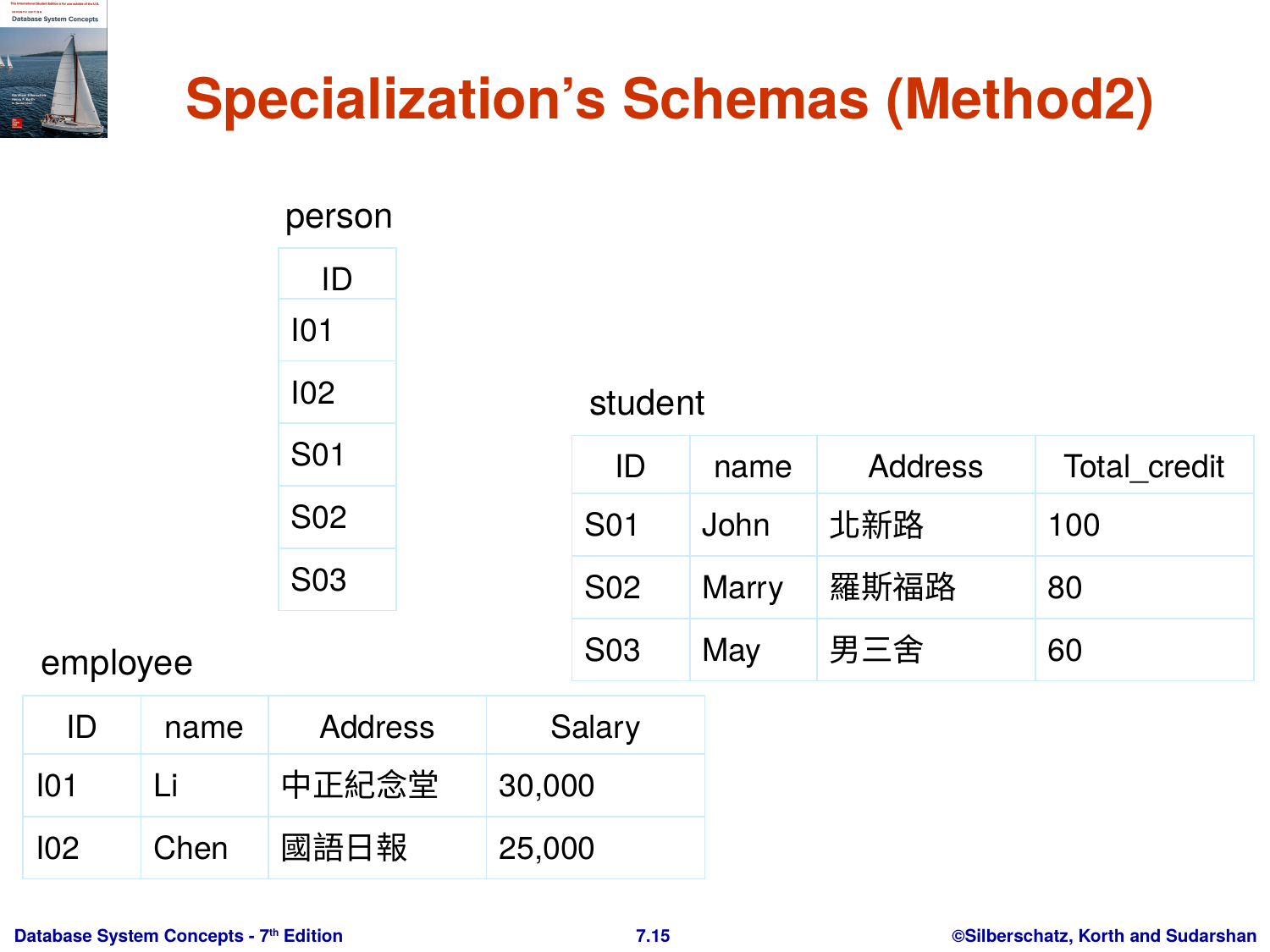

# Specialization’s Schemas (Method2)
person
| ID |
| --- |
| I01 |
| I02 |
| S01 |
| S02 |
| S03 |
student
| ID | name | Address | Total\_credit |
| --- | --- | --- | --- |
| S01 | John | 北新路 | 100 |
| S02 | Marry | 羅斯福路 | 80 |
| S03 | May | 男三舍 | 60 |
employee
| ID | name | Address | Salary |
| --- | --- | --- | --- |
| I01 | Li | 中正紀念堂 | 30,000 |
| I02 | Chen | 國語日報 | 25,000 |